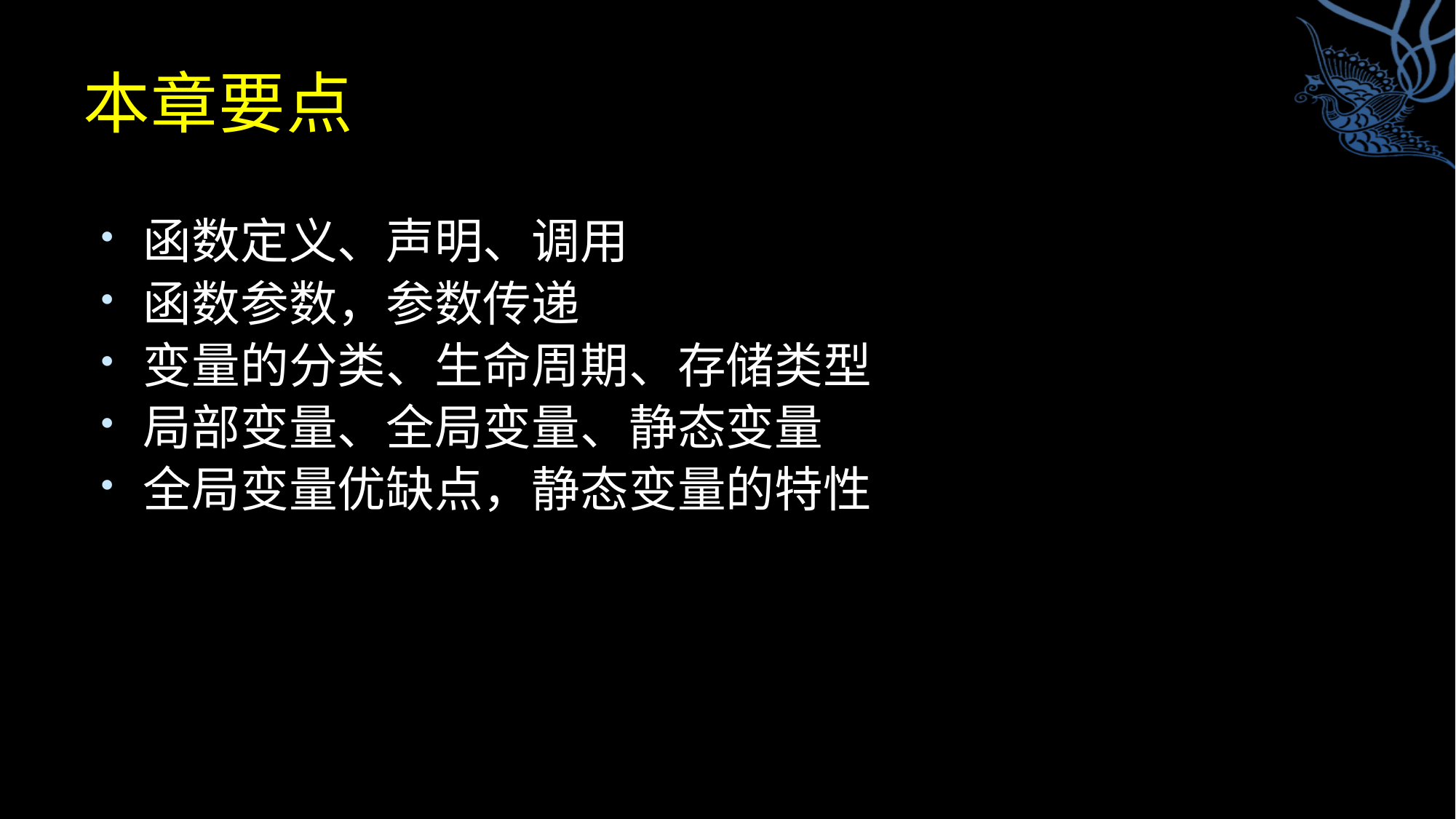

# 本章要点
函数定义、声明、调用
函数参数，参数传递
变量的分类、生命周期、存储类型
局部变量、全局变量、静态变量
全局变量优缺点，静态变量的特性